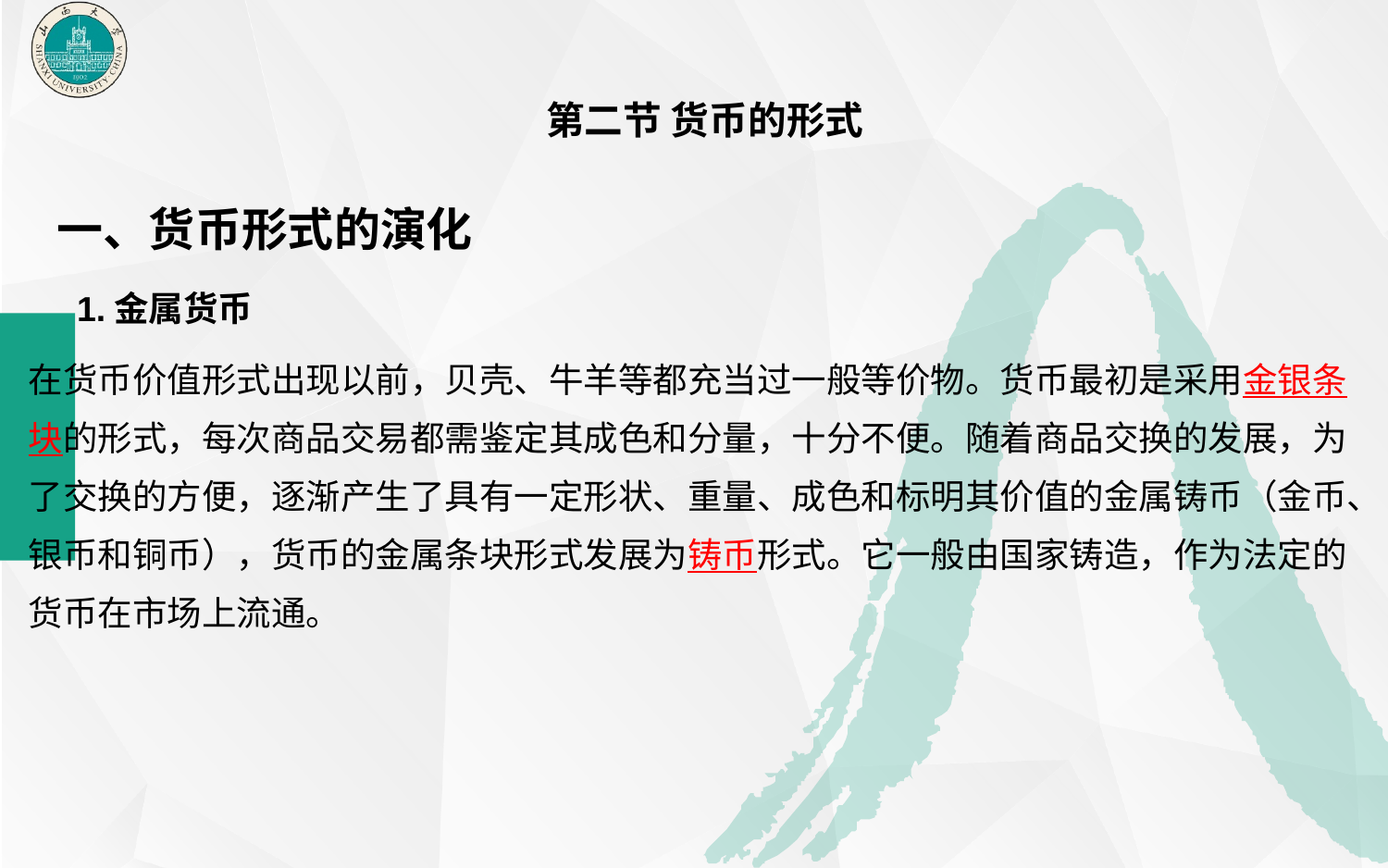

第二节 货币的形式

   一、货币形式的演化
     1.金属货币
在货币价值形式出现以前，贝壳、牛羊等都充当过一般等价物。货币最初是采用金银条块的形式，每次商品交易都需鉴定其成色和分量，十分不便。随着商品交换的发展，为了交换的方便，逐渐产生了具有一定形状、重量、成色和标明其价值的金属铸币（金币、银币和铜币），货币的金属条块形式发展为铸币形式。它一般由国家铸造，作为法定的货币在市场上流通。